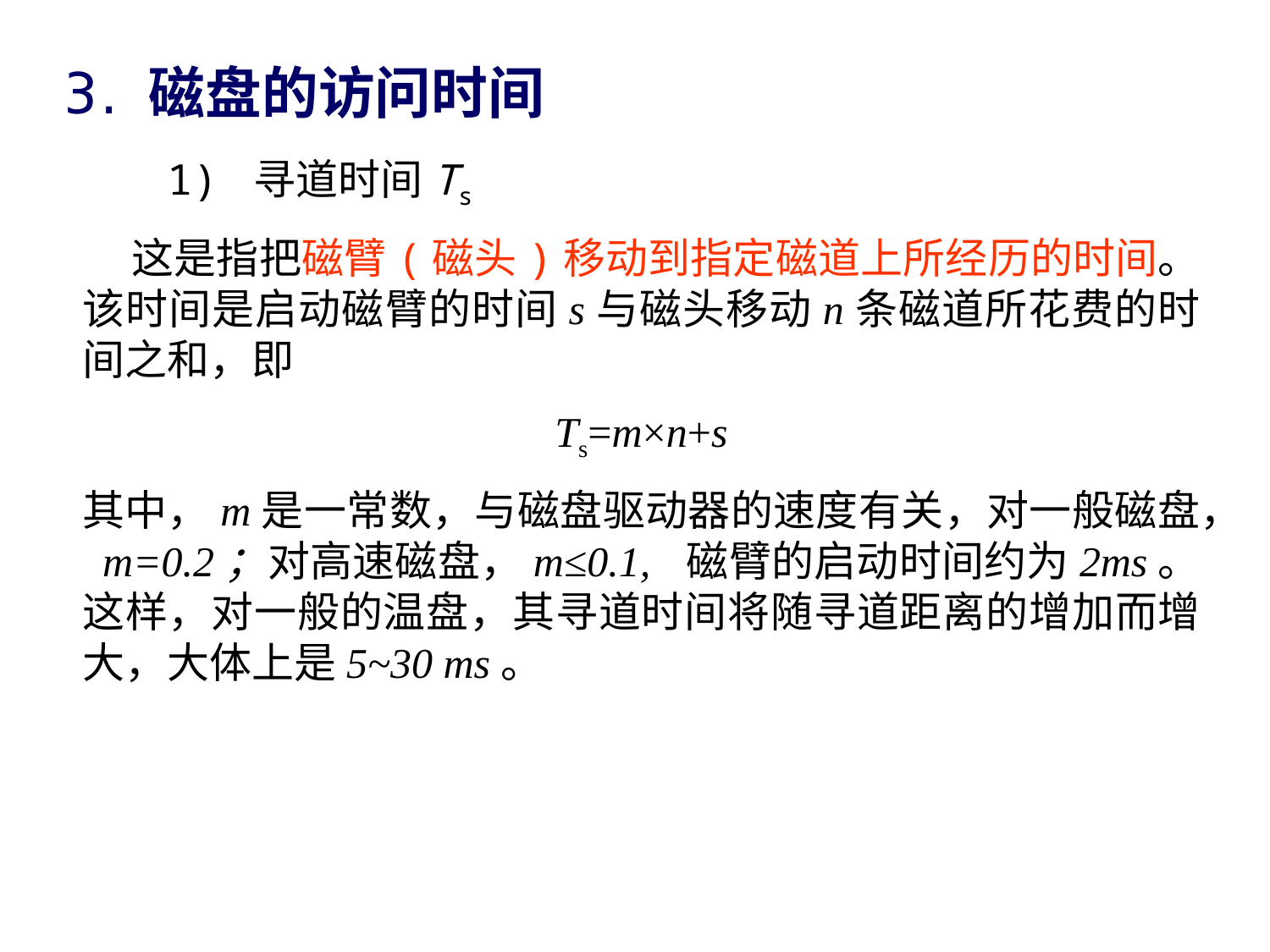

3. 磁盘的访问时间
        1) 寻道时间Ts
    这是指把磁臂(磁头)移动到指定磁道上所经历的时间。该时间是启动磁臂的时间s与磁头移动n条磁道所花费的时间之和，即
Ts=m×n+s
其中，m是一常数，与磁盘驱动器的速度有关，对一般磁盘， m=0.2；对高速磁盘，m≤0.1, 磁臂的启动时间约为2ms。这样，对一般的温盘，其寻道时间将随寻道距离的增加而增大，大体上是5~30 ms。